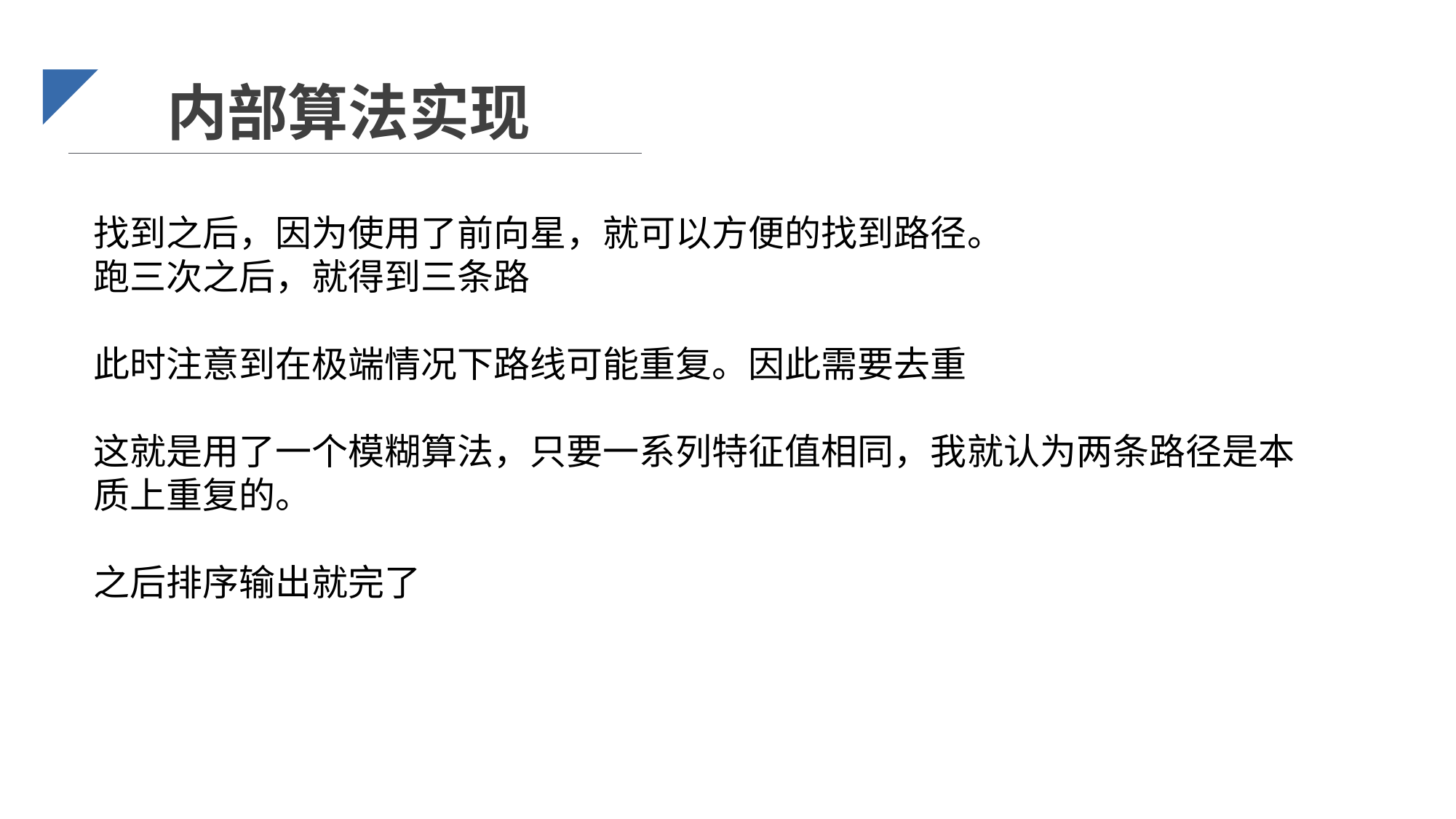

内部算法实现

找到之后，因为使用了前向星，就可以方便的找到路径。
跑三次之后，就得到三条路

此时注意到在极端情况下路线可能重复。因此需要去重

这就是用了一个模糊算法，只要一系列特征值相同，我就认为两条路径是本质上重复的。

之后排序输出就完了